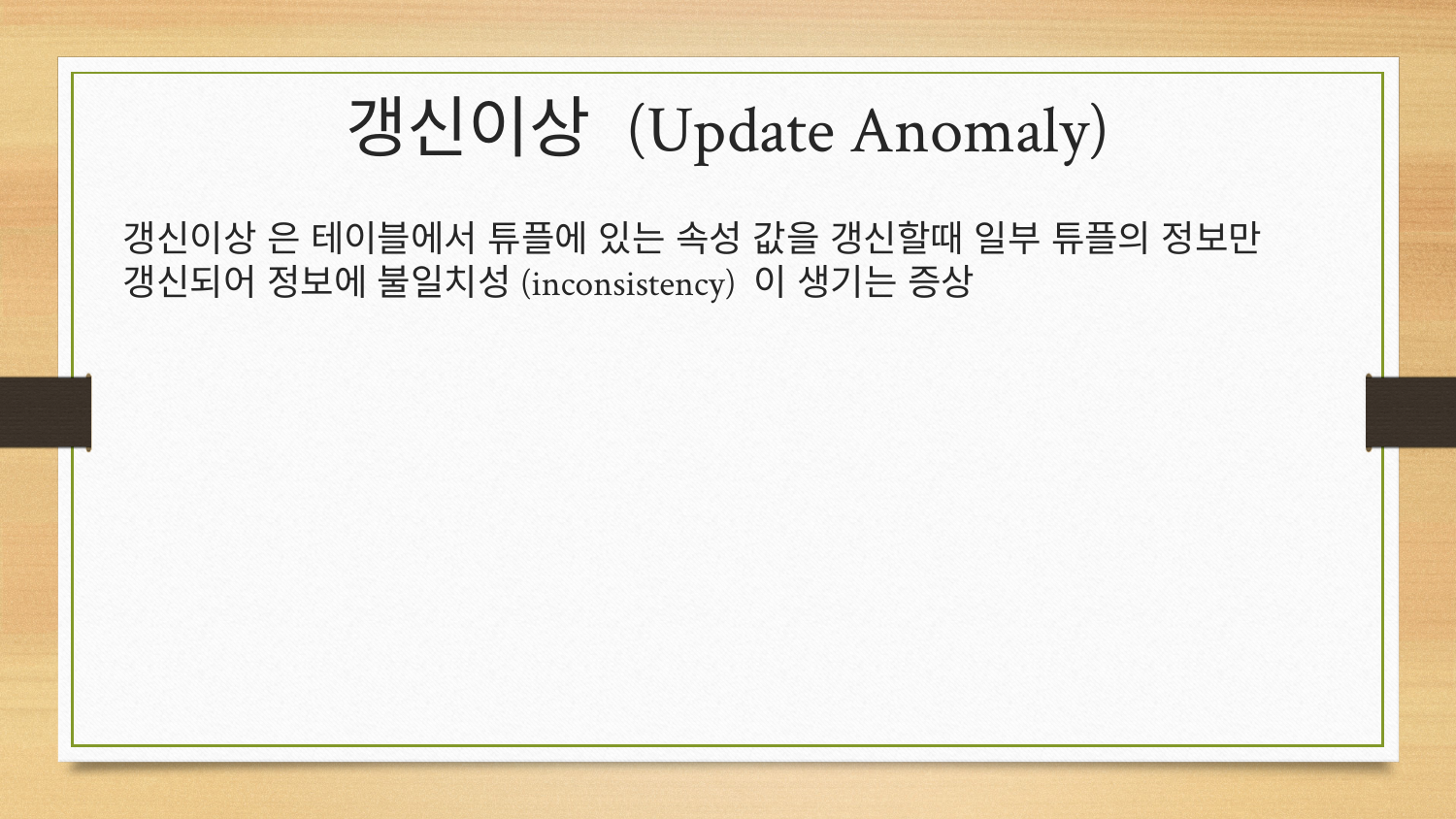

# 갱신이상 (Update Anomaly)
갱신이상 은 테이블에서 튜플에 있는 속성 값을 갱신할때 일부 튜플의 정보만 갱신되어 정보에 불일치성(inconsistency) 이 생기는 증상